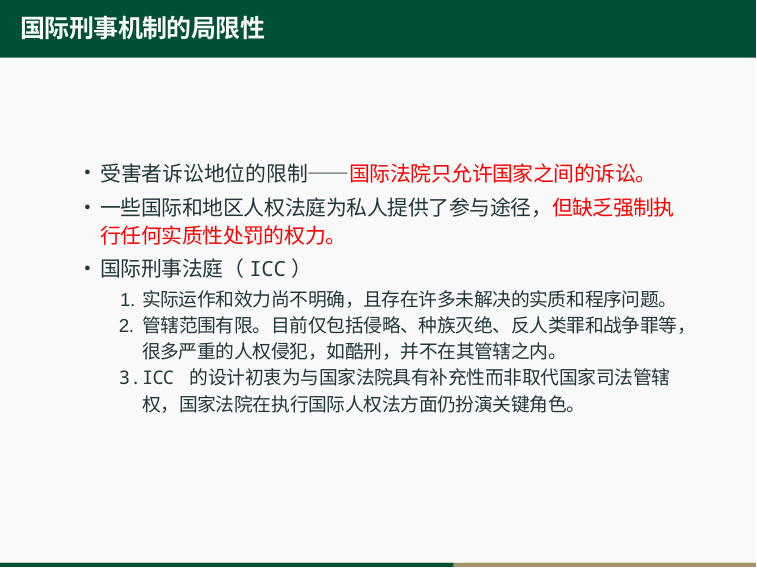

# 国际刑事机制的局限性
受害者诉讼地位的限制——国际法院只允许国家之间的诉讼。
一些国际和地区人权法庭为私人提供了参与途径，但缺乏强制执行任何实质性处罚的权力。
国际刑事法庭（ICC）
实际运作和效力尚不明确，且存在许多未解决的实质和程序问题。
管辖范围有限。目前仅包括侵略、种族灭绝、反人类罪和战争罪等，很多严重的人权侵犯，如酷刑，并不在其管辖之内。
ICC 的设计初衷为与国家法院具有补充性而非取代国家司法管辖权，国家法院在执行国际人权法方面仍扮演关键角色。